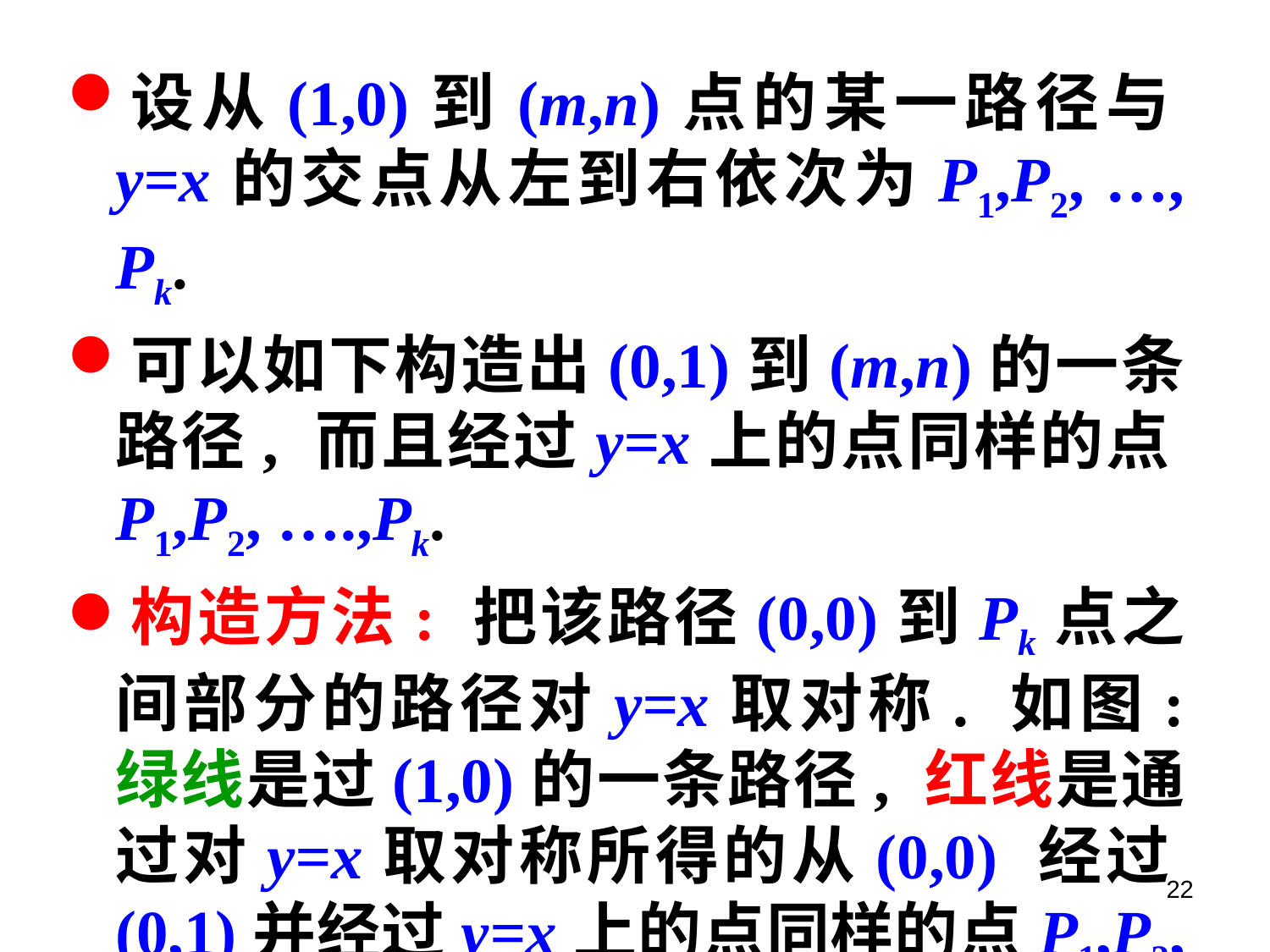

设从(1,0)到(m,n)点的某一路径与y=x的交点从左到右依次为P1,P2, …, Pk.
可以如下构造出(0,1)到(m,n)的一条路径, 而且经过y=x上的点同样的点P1,P2, ….,Pk.
构造方法: 把该路径(0,0)到Pk点之间部分的路径对y=x取对称. 如图: 绿线是过(1,0)的一条路径, 红线是通过对y=x取对称所得的从(0,0) 经过(0,1)并经过y=x上的点同样的点P1,P2, …,Pk的路径.
22